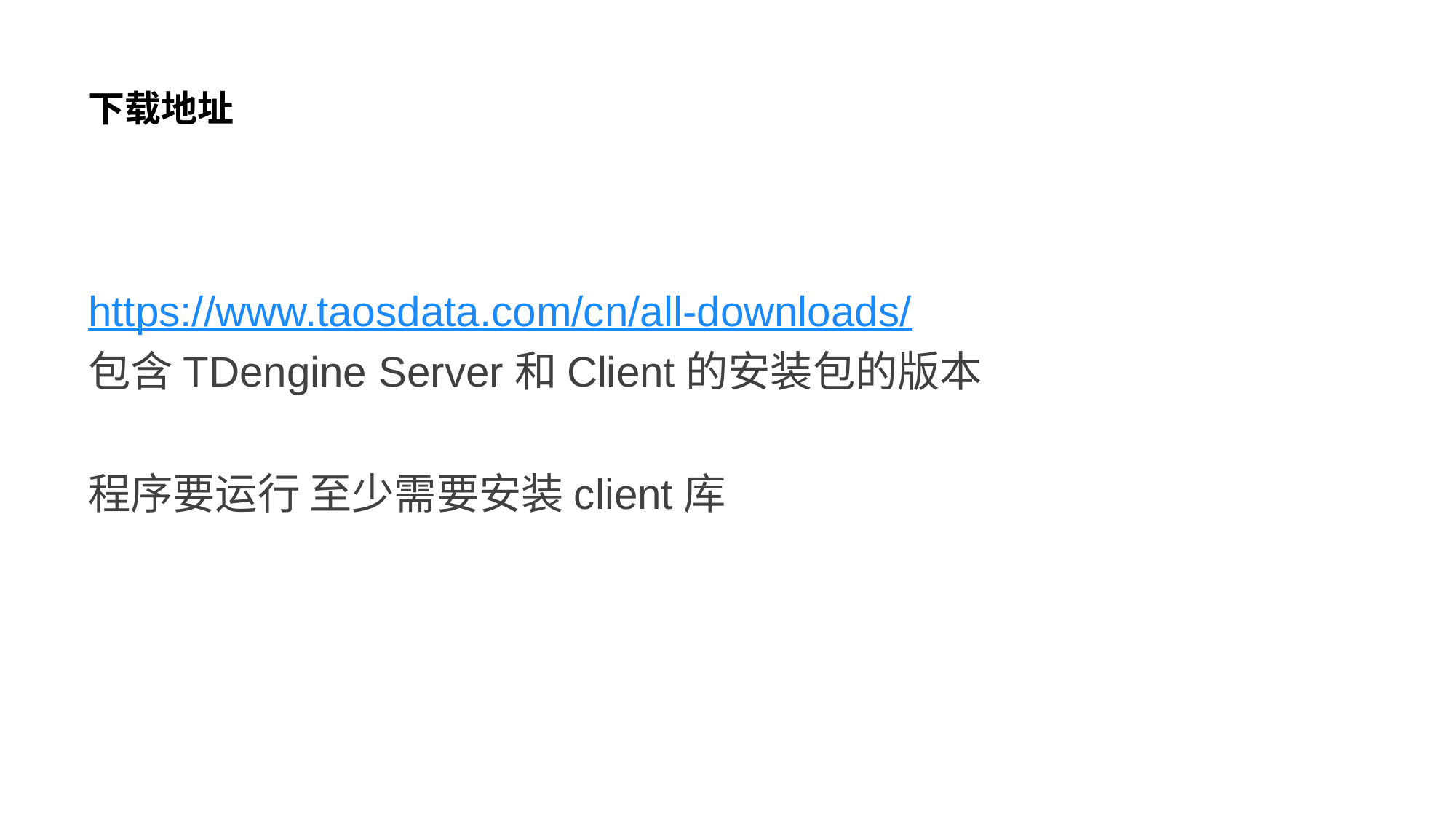

# 下载地址

https://www.taosdata.com/cn/all-downloads/
包含TDengine Server和Client的安装包的版本

程序要运行 至少需要安装client库